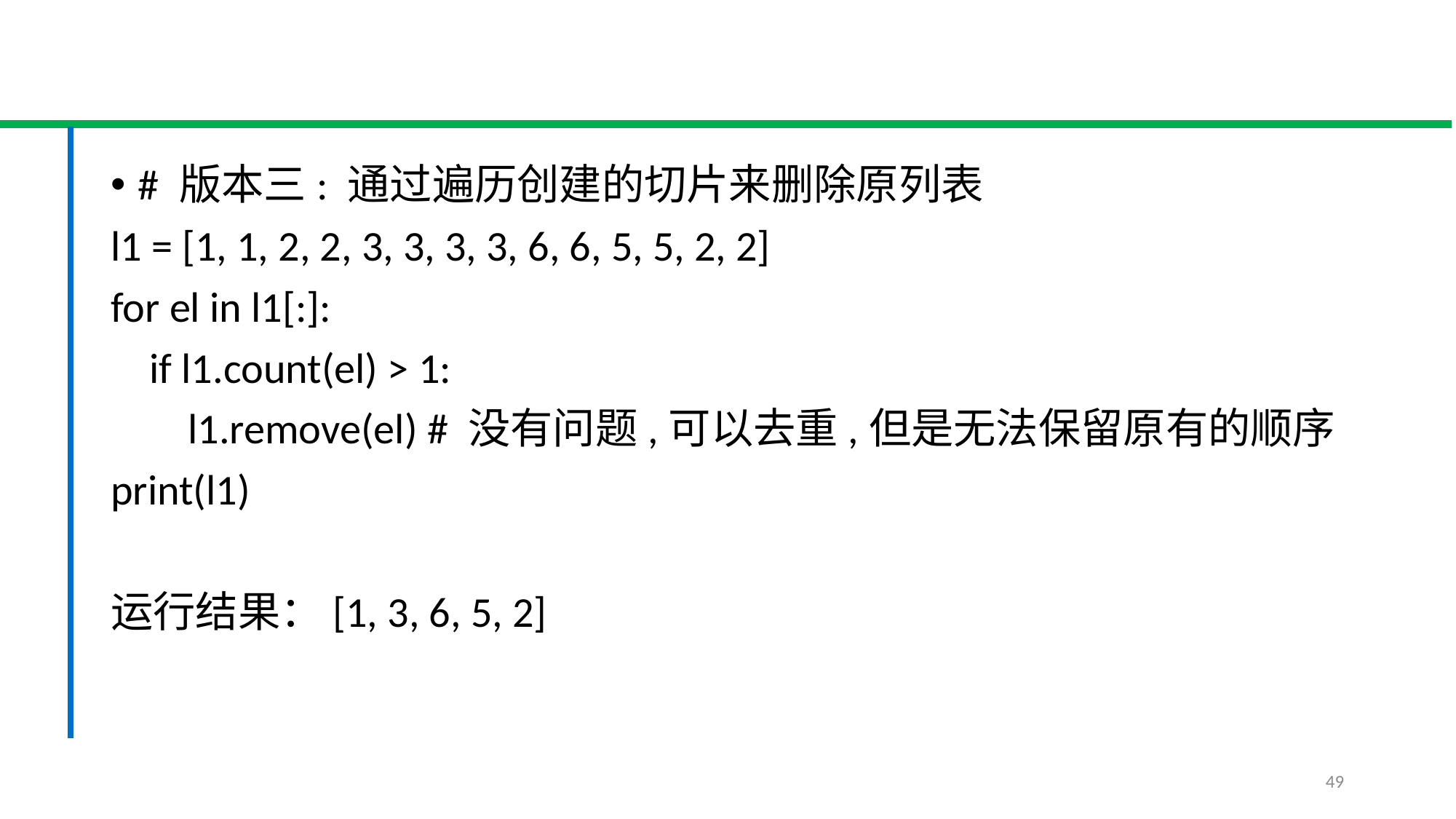

#
# 版本三: 通过遍历创建的切片来删除原列表
l1 = [1, 1, 2, 2, 3, 3, 3, 3, 6, 6, 5, 5, 2, 2]
for el in l1[:]:
    if l1.count(el) > 1:
        l1.remove(el) # 没有问题,可以去重,但是无法保留原有的顺序
print(l1)

运行结果：[1, 3, 6, 5, 2]
49